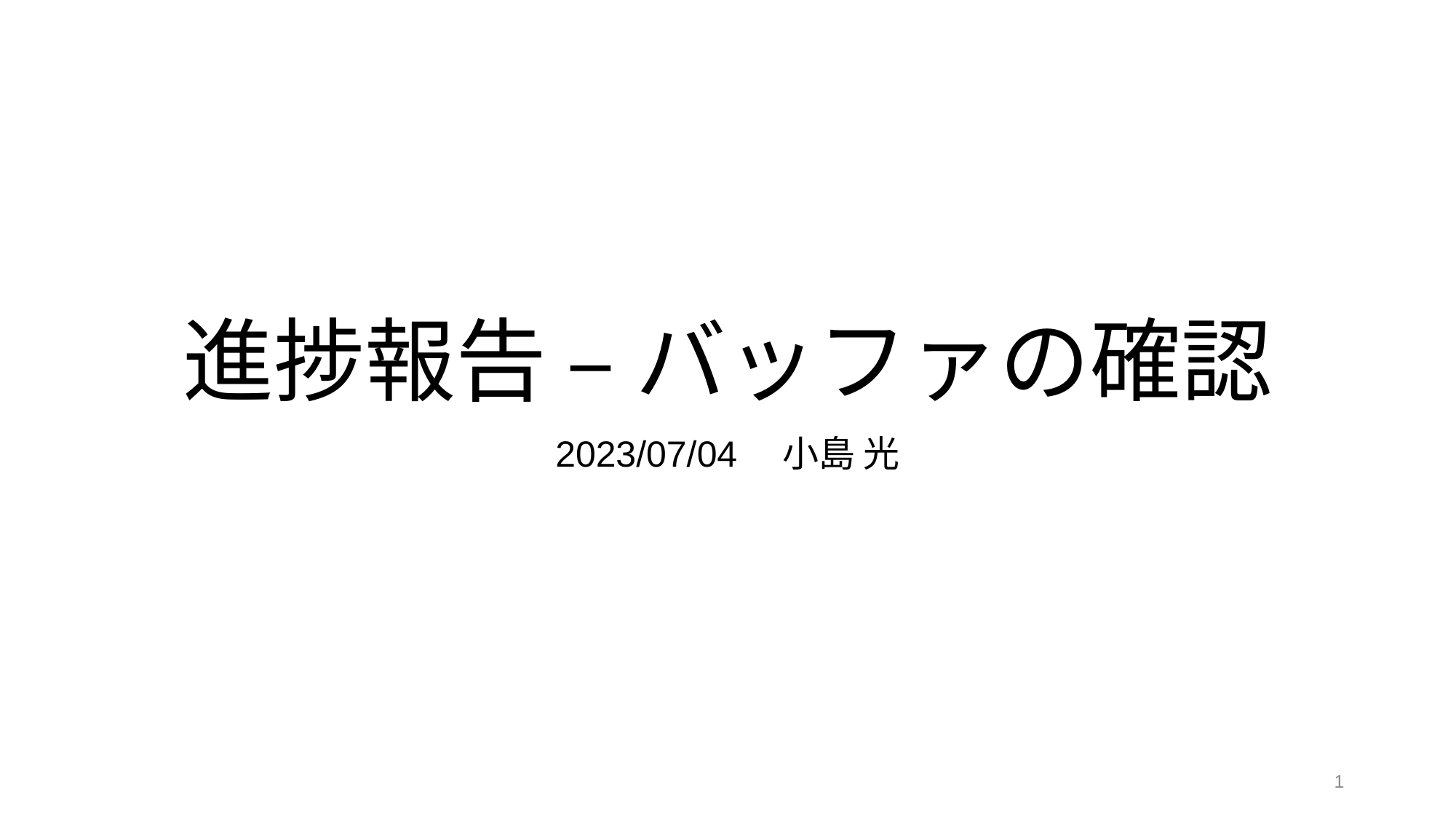

# 進捗報告 – バッファの確認
2023/07/04　小島 光
1